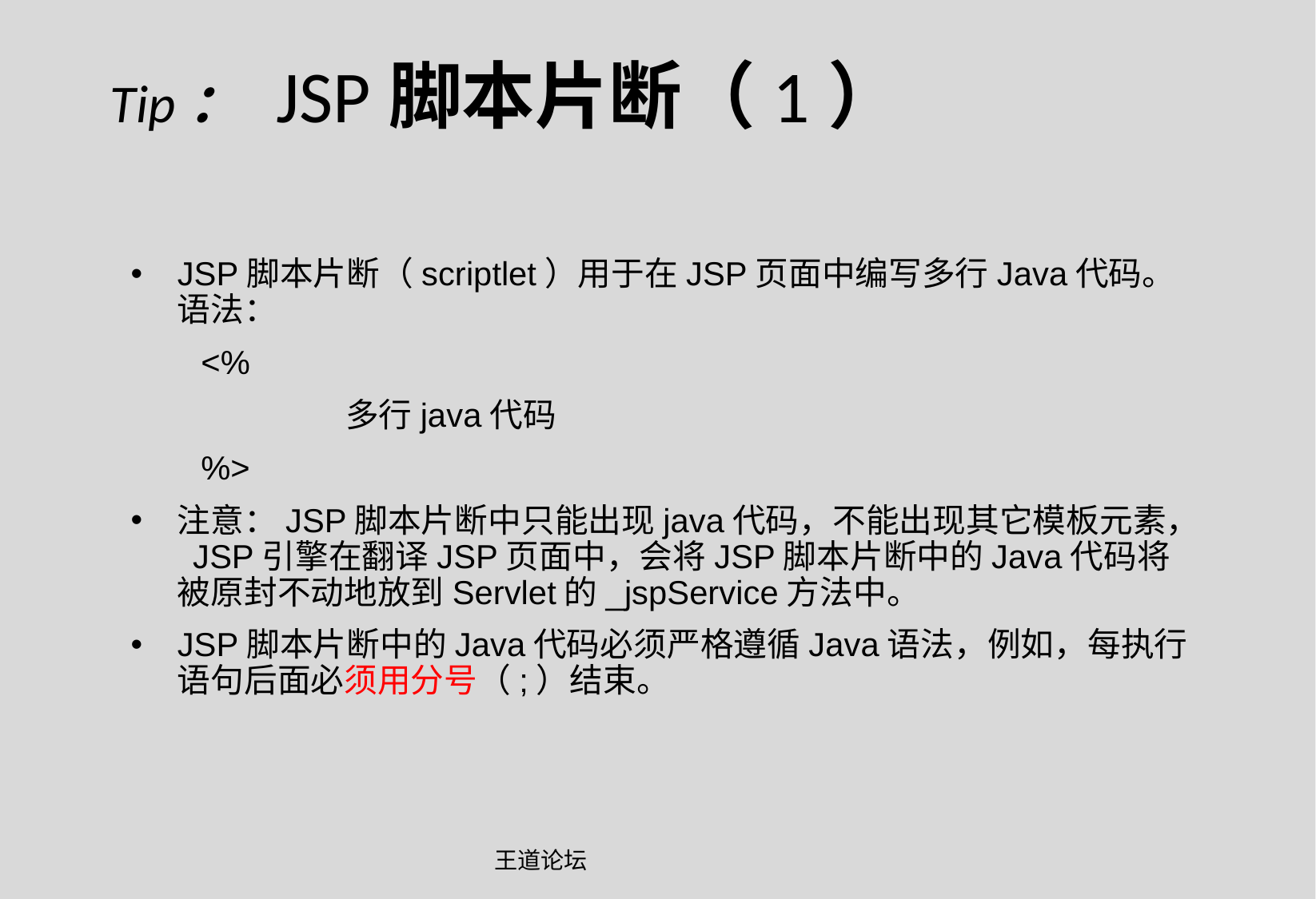

Tip： JSP脚本片断（1）
JSP脚本片断（scriptlet）用于在JSP页面中编写多行Java代码。语法：
<%
		多行java代码
%>
注意：JSP脚本片断中只能出现java代码，不能出现其它模板元素， JSP引擎在翻译JSP页面中，会将JSP脚本片断中的Java代码将被原封不动地放到Servlet的_jspService方法中。
JSP脚本片断中的Java代码必须严格遵循Java语法，例如，每执行语句后面必须用分号（;）结束。
王道论坛